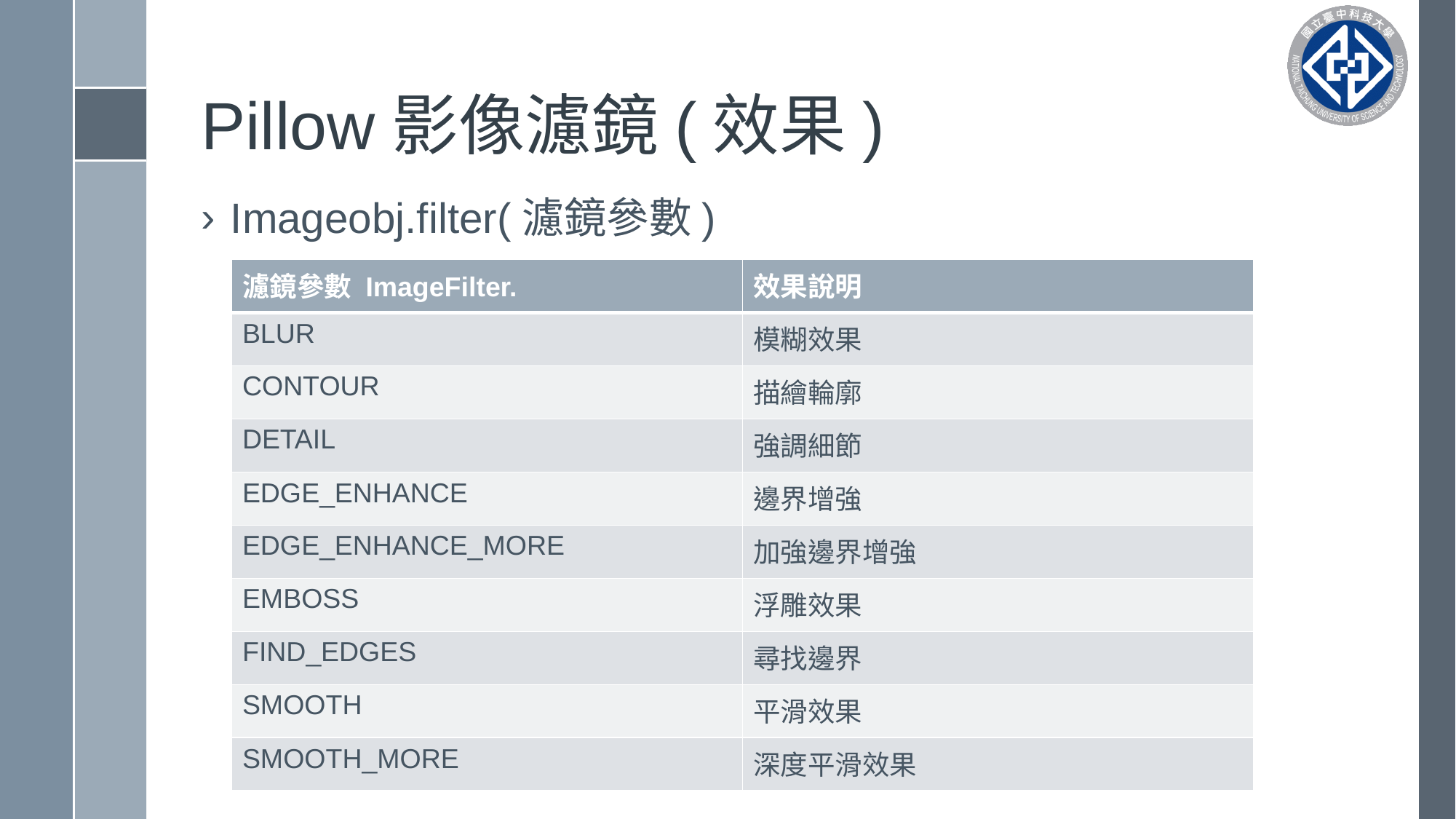

# Pillow影像濾鏡(效果)
Imageobj.filter(濾鏡參數)
| 濾鏡參數 ImageFilter. | 效果說明 |
| --- | --- |
| BLUR | 模糊效果 |
| CONTOUR | 描繪輪廓 |
| DETAIL | 強調細節 |
| EDGE\_ENHANCE | 邊界增強 |
| EDGE\_ENHANCE\_MORE | 加強邊界增強 |
| EMBOSS | 浮雕效果 |
| FIND\_EDGES | 尋找邊界 |
| SMOOTH | 平滑效果 |
| SMOOTH\_MORE | 深度平滑效果 |